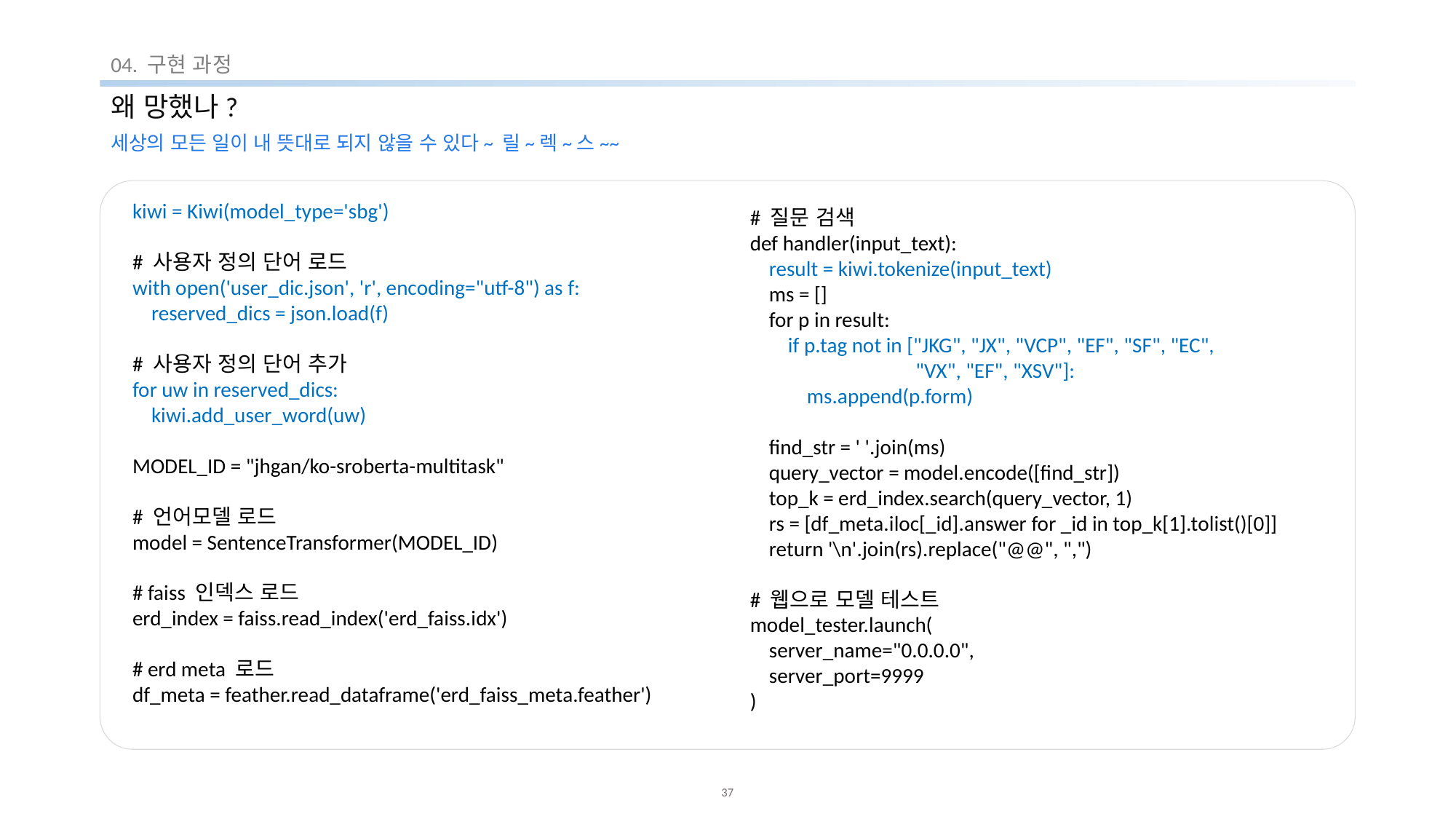

04. 구현 과정
# 왜 망했나?
세상의 모든 일이 내 뜻대로 되지 않을 수 있다~ 릴~렉~스~~

kiwi = Kiwi(model_type='sbg')

# 사용자 정의 단어 로드
with open('user_dic.json', 'r', encoding="utf-8") as f:
    reserved_dics = json.load(f)

# 사용자 정의 단어 추가
for uw in reserved_dics:
    kiwi.add_user_word(uw)

MODEL_ID = "jhgan/ko-sroberta-multitask"

# 언어모델 로드
model = SentenceTransformer(MODEL_ID)

# faiss 인덱스 로드
erd_index = faiss.read_index('erd_faiss.idx')

# erd meta 로드
df_meta = feather.read_dataframe('erd_faiss_meta.feather')
# 질문 검색
def handler(input_text):
    result = kiwi.tokenize(input_text)
    ms = []
    for p in result:
        if p.tag not in ["JKG", "JX", "VCP", "EF", "SF", "EC",
                                   "VX", "EF", "XSV"]:
            ms.append(p.form)

    find_str = ' '.join(ms)
    query_vector = model.encode([find_str])
    top_k = erd_index.search(query_vector, 1)
    rs = [df_meta.iloc[_id].answer for _id in top_k[1].tolist()[0]]
    return '\n'.join(rs).replace("@@", ",")

# 웹으로 모델 테스트
model_tester.launch(
    server_name="0.0.0.0",
    server_port=9999
)